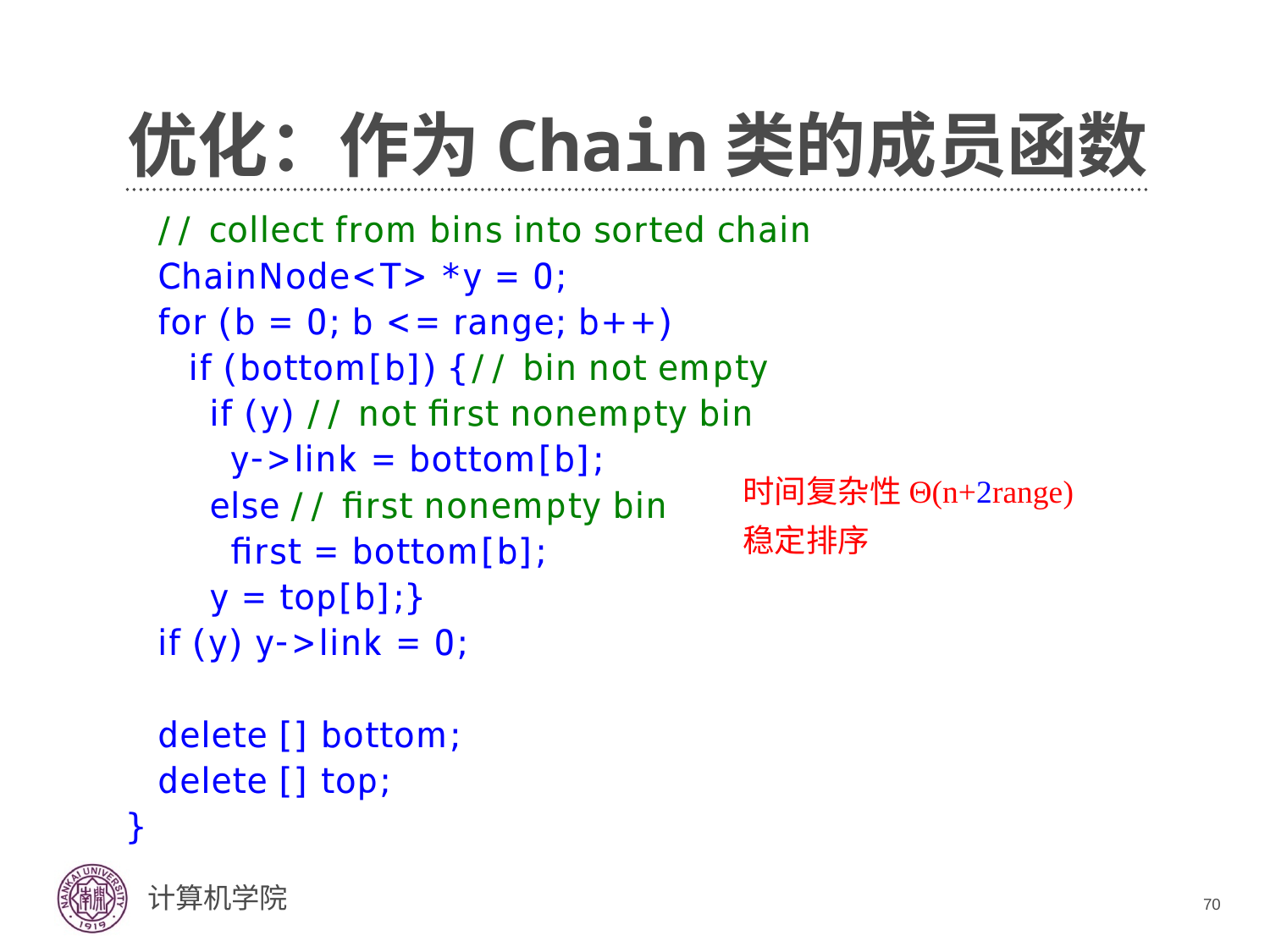

# 优化：作为Chain类的成员函数
   // collect from bins into sorted chain
   ChainNode<T> *y = 0;
   for (b = 0; b <= range; b++)
      if (bottom[b]) {// bin not empty
        if (y) // not first nonempty bin
          y->link = bottom[b];
        else // first nonempty bin
          first = bottom[b];
        y = top[b];}
   if (y) y->link = 0;

   delete [] bottom;
   delete [] top;
}
时间复杂性Θ(n+2range)
稳定排序
70